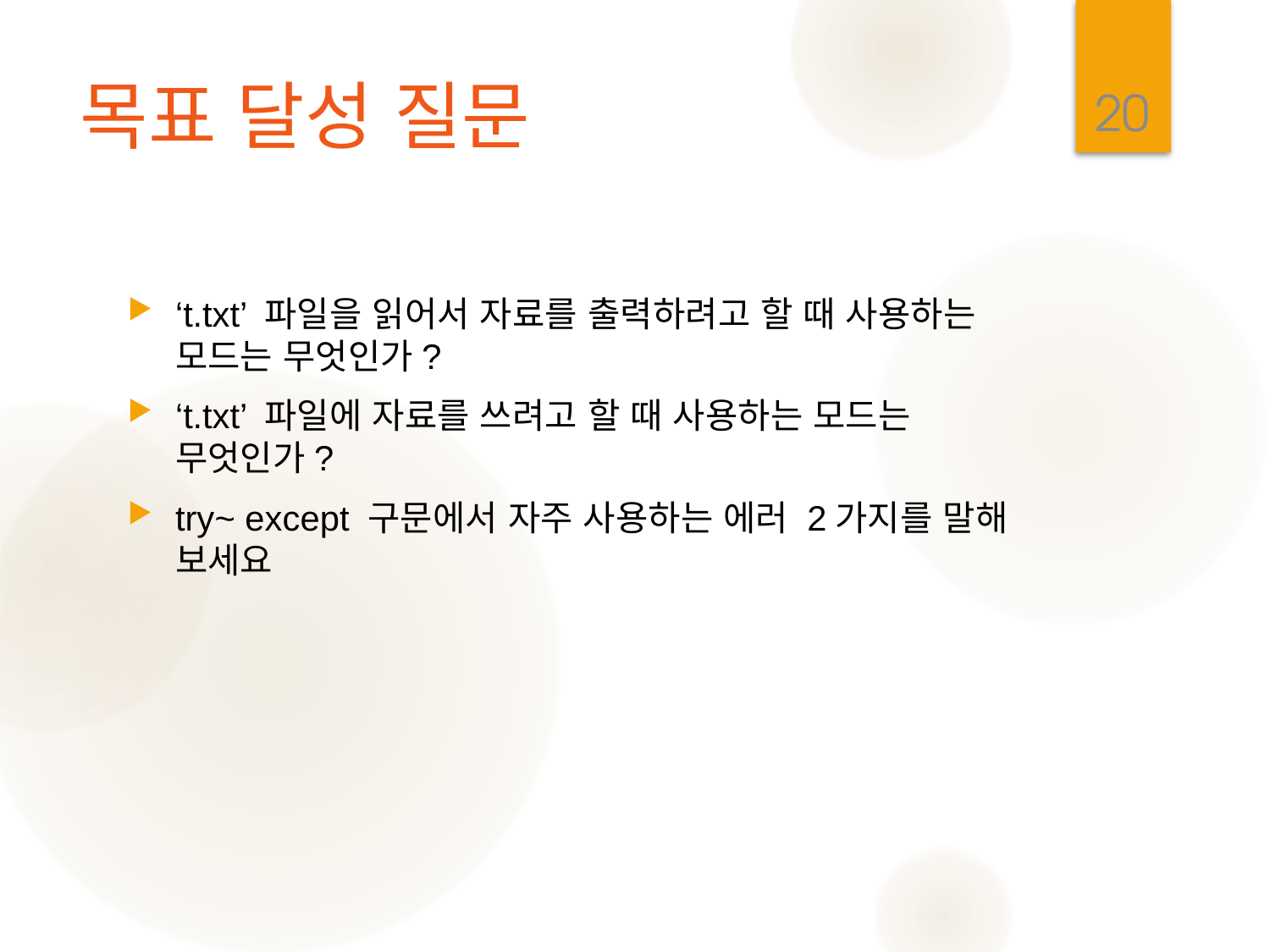

20
# 목표 달성 질문
‘t.txt’ 파일을 읽어서 자료를 출력하려고 할 때 사용하는 모드는 무엇인가?
‘t.txt’ 파일에 자료를 쓰려고 할 때 사용하는 모드는 무엇인가?
try~ except 구문에서 자주 사용하는 에러 2가지를 말해 보세요